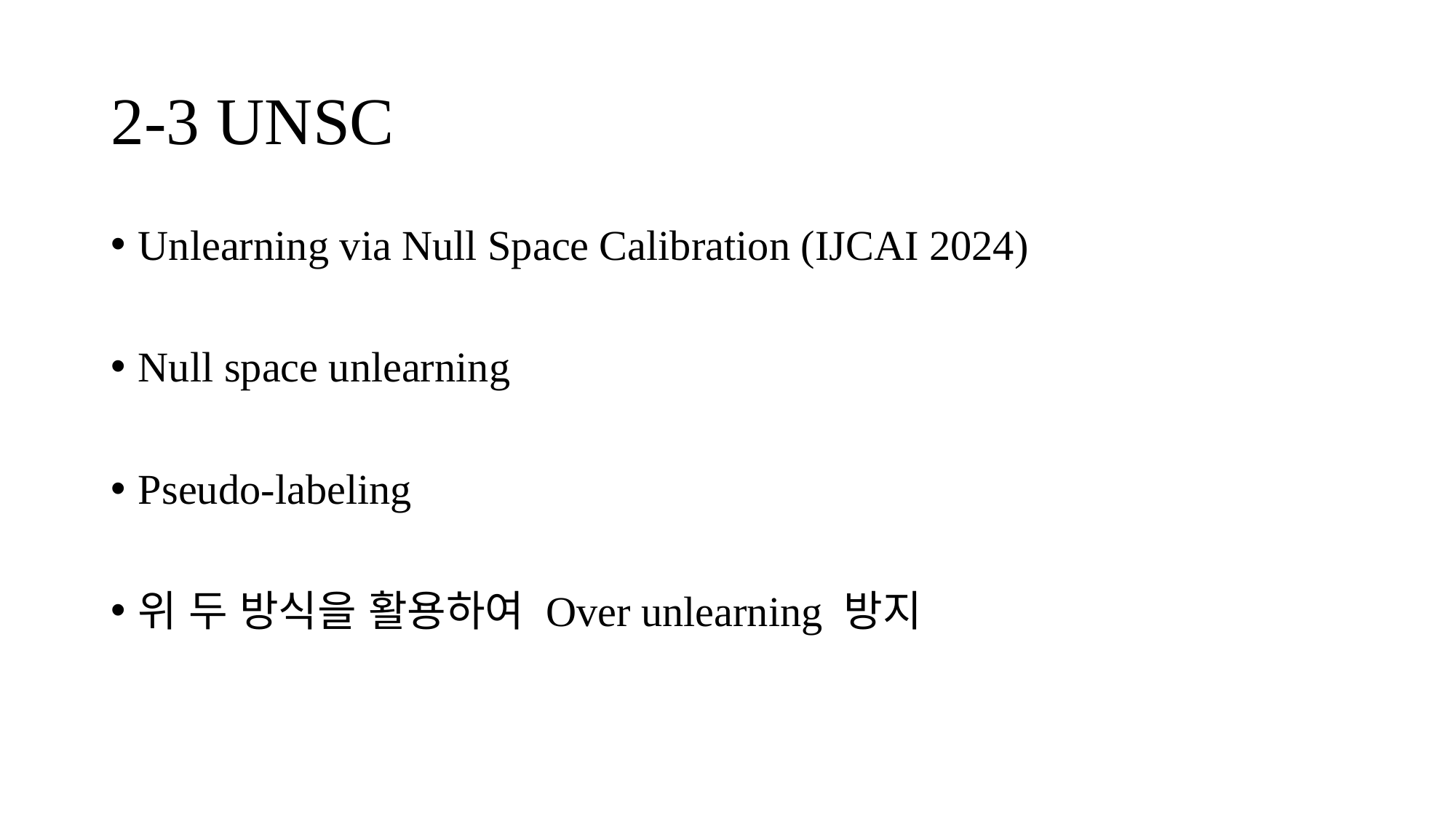

# 2-3 UNSC
Unlearning via Null Space Calibration (IJCAI 2024)

Null space unlearning

Pseudo-labeling

위 두 방식을 활용하여 Over unlearning 방지